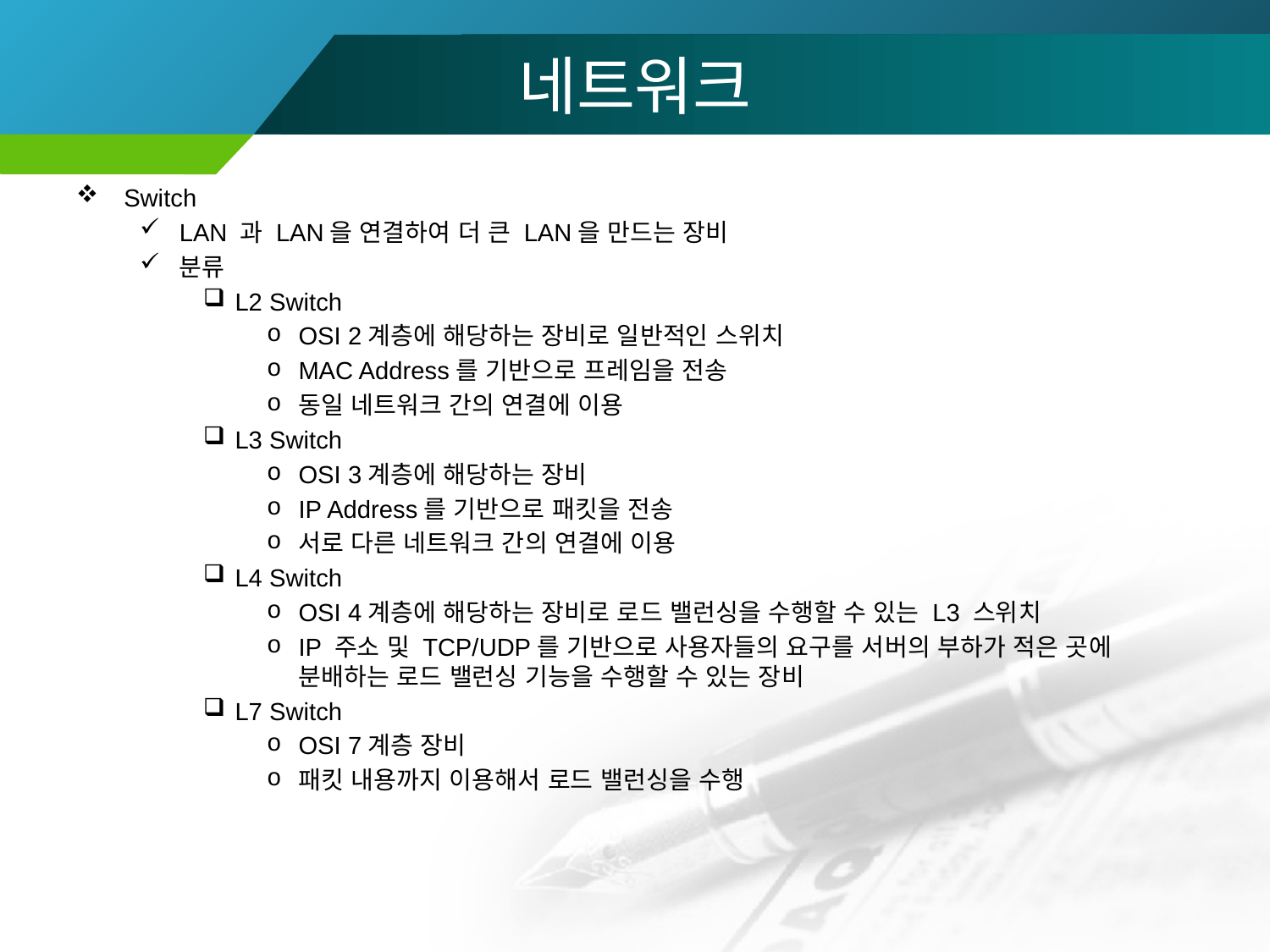

# 네트워크
Switch
LAN 과 LAN을 연결하여 더 큰 LAN을 만드는 장비
분류
L2 Switch
OSI 2계층에 해당하는 장비로 일반적인 스위치
MAC Address를 기반으로 프레임을 전송
동일 네트워크 간의 연결에 이용
L3 Switch
OSI 3계층에 해당하는 장비
IP Address를 기반으로 패킷을 전송
서로 다른 네트워크 간의 연결에 이용
L4 Switch
OSI 4계층에 해당하는 장비로 로드 밸런싱을 수행할 수 있는 L3 스위치
IP 주소 및 TCP/UDP를 기반으로 사용자들의 요구를 서버의 부하가 적은 곳에 분배하는 로드 밸런싱 기능을 수행할 수 있는 장비
L7 Switch
OSI 7계층 장비
패킷 내용까지 이용해서 로드 밸런싱을 수행